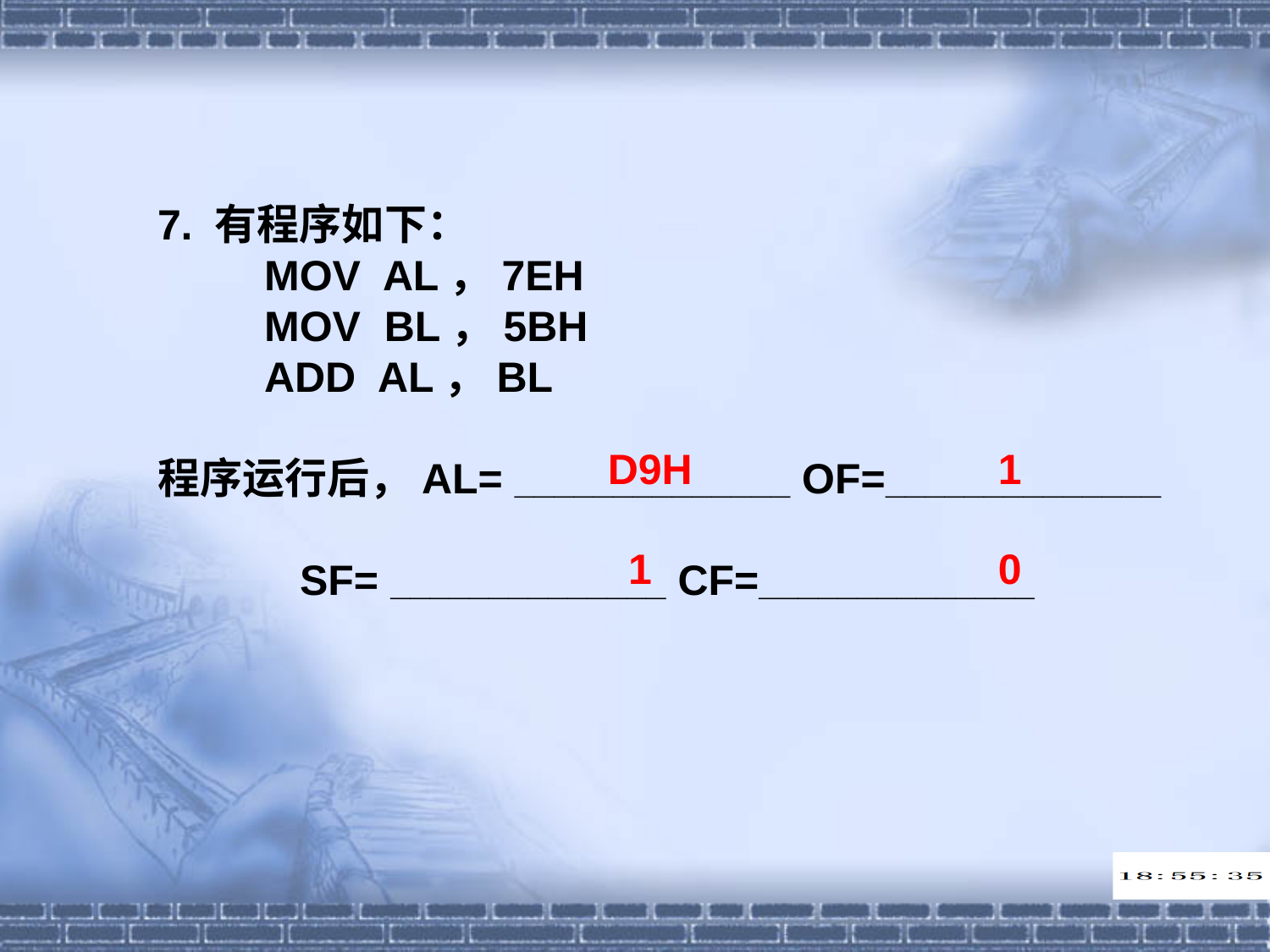

7. 有程序如下：
         MOV  AL，7EH
         MOV  BL，5BH
         ADD  AL，BL

程序运行后，AL= ______________ OF=______________

            SF= ______________ CF=______________
D9H
1
1
0
34